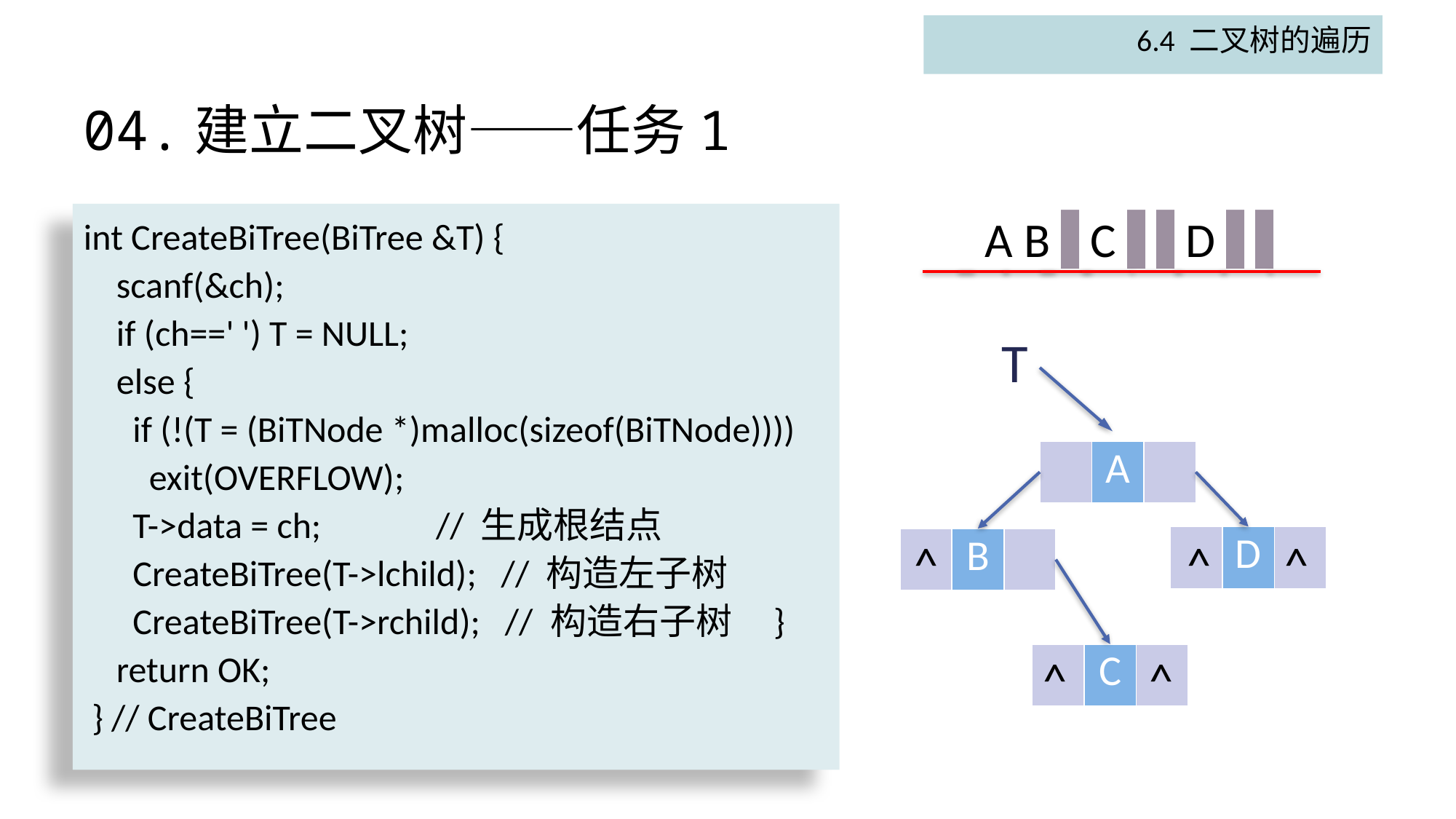

6.4 二叉树的遍历
# 04.建立二叉树——任务1
int CreateBiTree(BiTree &T) {
    scanf(&ch);
    if (ch==' ') T = NULL;
    else {
      if (!(T = (BiTNode *)malloc(sizeof(BiTNode))))
        exit(OVERFLOW);
      T->data = ch;              // 生成根结点
      CreateBiTree(T->lchild);   // 构造左子树
      CreateBiTree(T->rchild);   // 构造右子树    }
    return OK;
 } // CreateBiTree
A B ▋C ▋▋D ▋▋
T

|  | A |  |
| --- | --- | --- |
|  | D |  |
| --- | --- | --- |
^
^
^
|  | B |  |
| --- | --- | --- |
^
|  | C |  |
| --- | --- | --- |
^